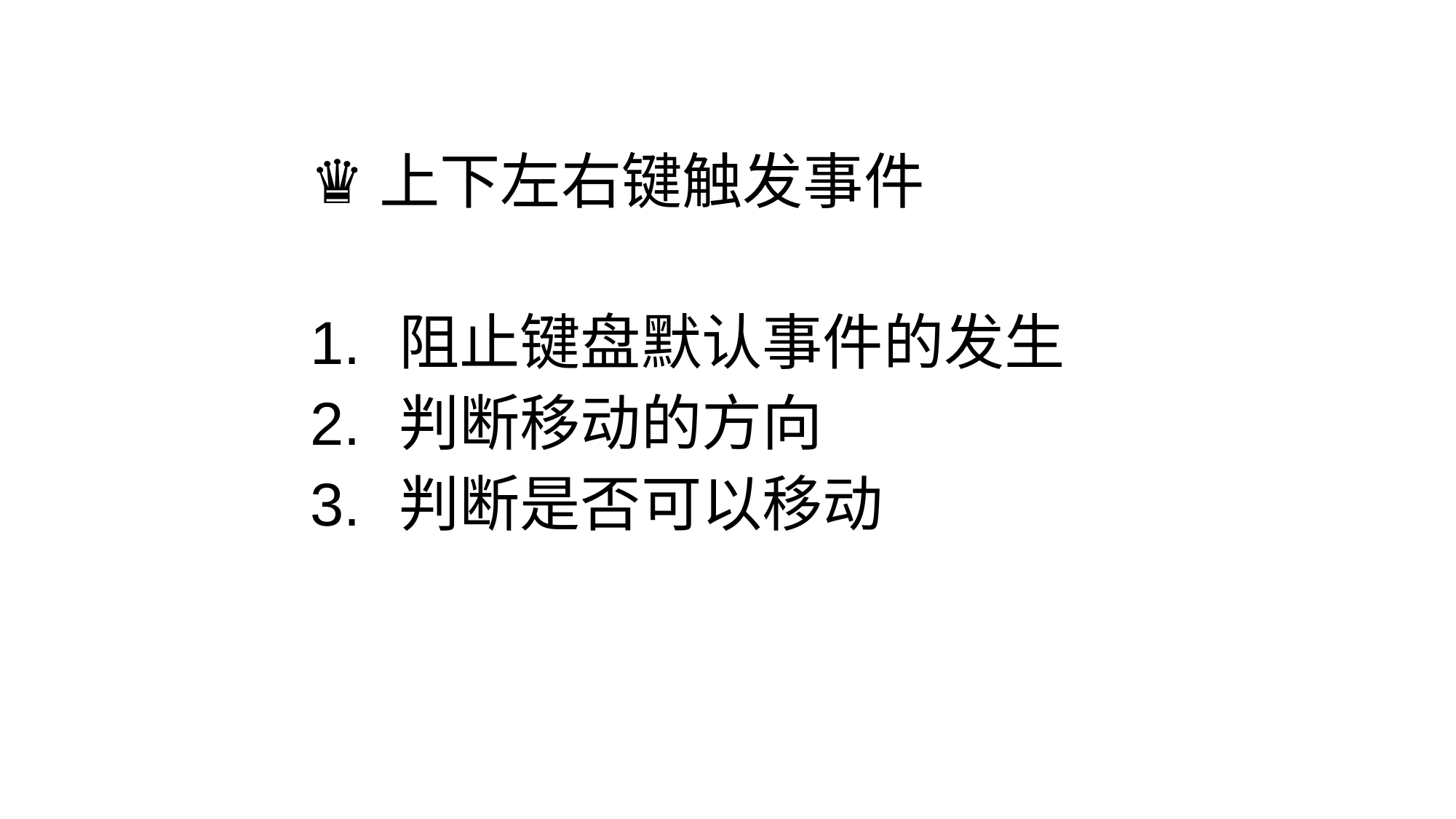

♛上下左右键触发事件

阻止键盘默认事件的发生
判断移动的方向
判断是否可以移动